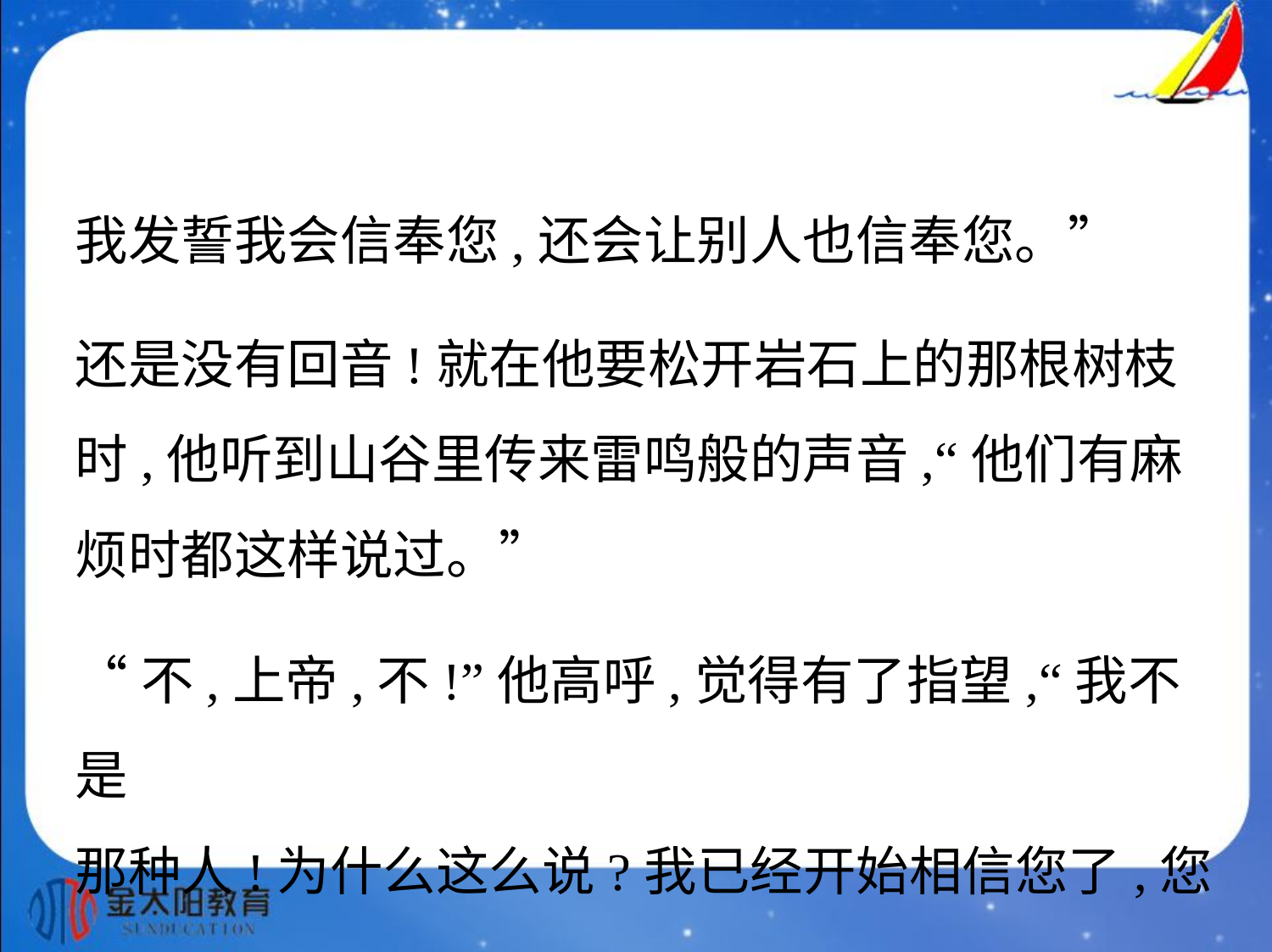

我发誓我会信奉您,还会让别人也信奉您。”
还是没有回音!就在他要松开岩石上的那根树枝
时,他听到山谷里传来雷鸣般的声音,“他们有麻
烦时都这样说过。”
“不,上帝,不!”他高呼,觉得有了指望,“我不是
那种人!为什么这么说?我已经开始相信您了,您